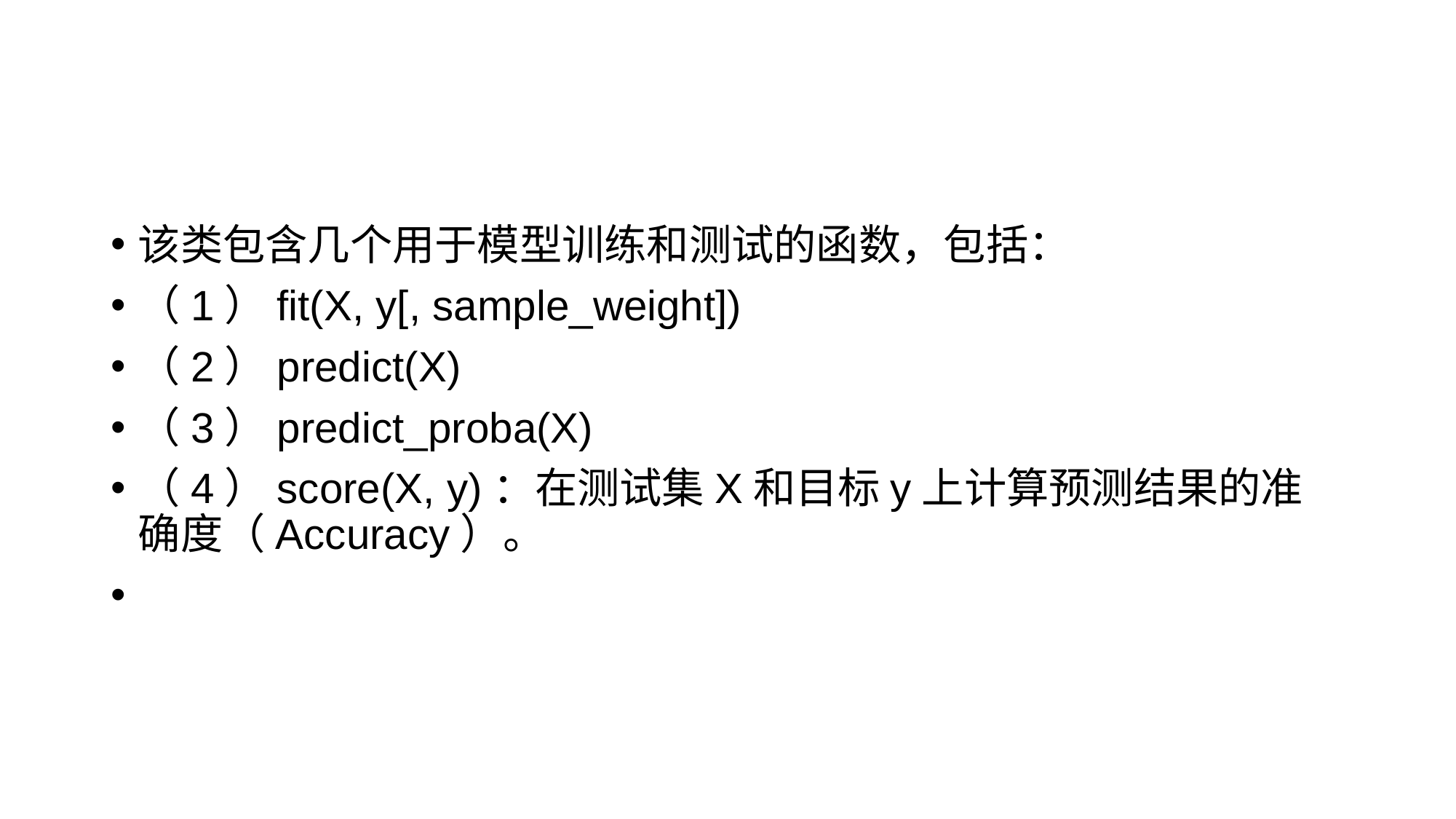

#
该类包含几个用于模型训练和测试的函数，包括：
（1）fit(X, y[, sample_weight])
（2）predict(X)
（3）predict_proba(X)
（4）score(X, y)：在测试集X和目标y上计算预测结果的准确度（Accuracy）。